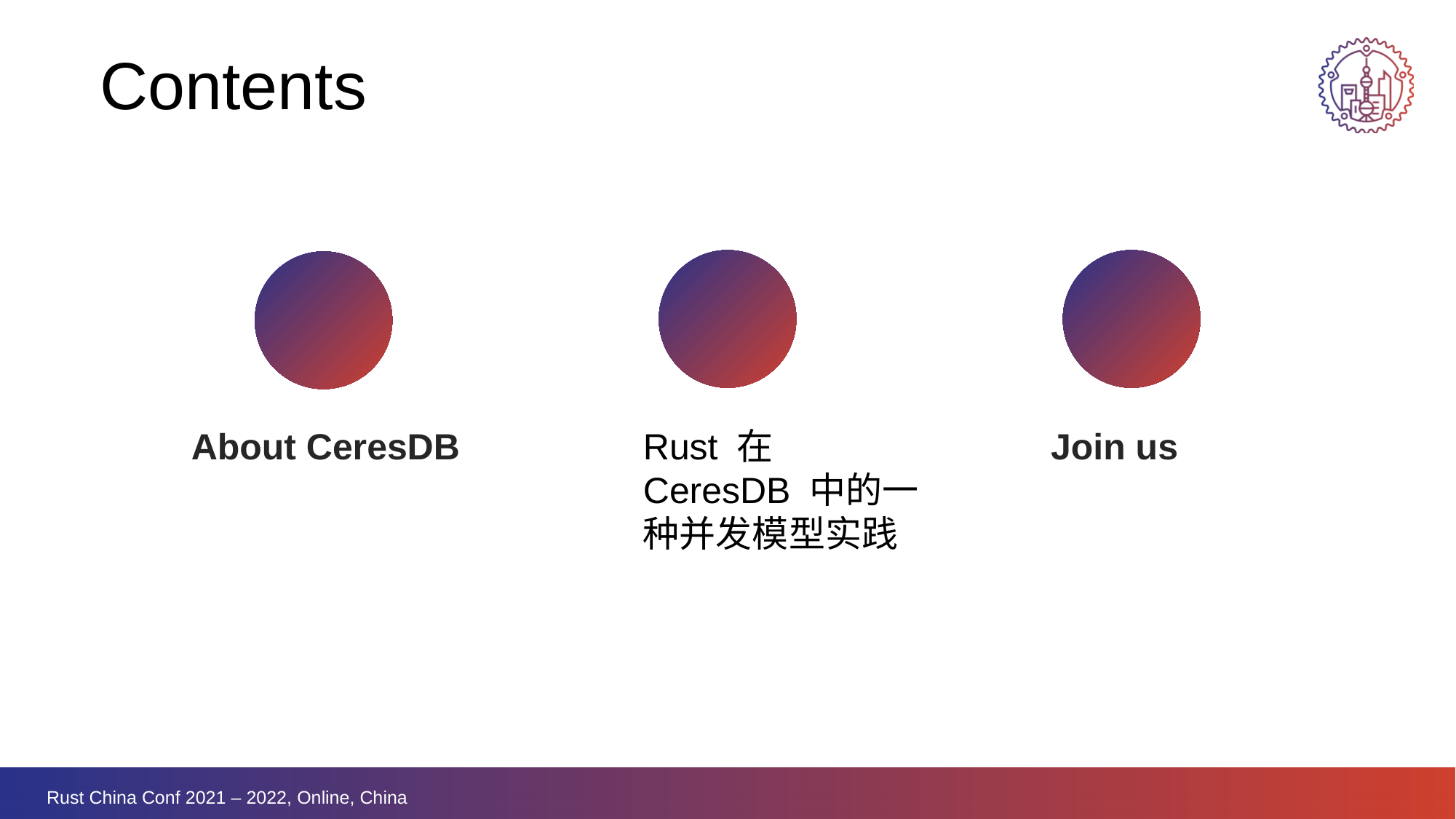

Contents

Rust 在 CeresDB 中的一种并发模型实践

Join us

About CeresDB